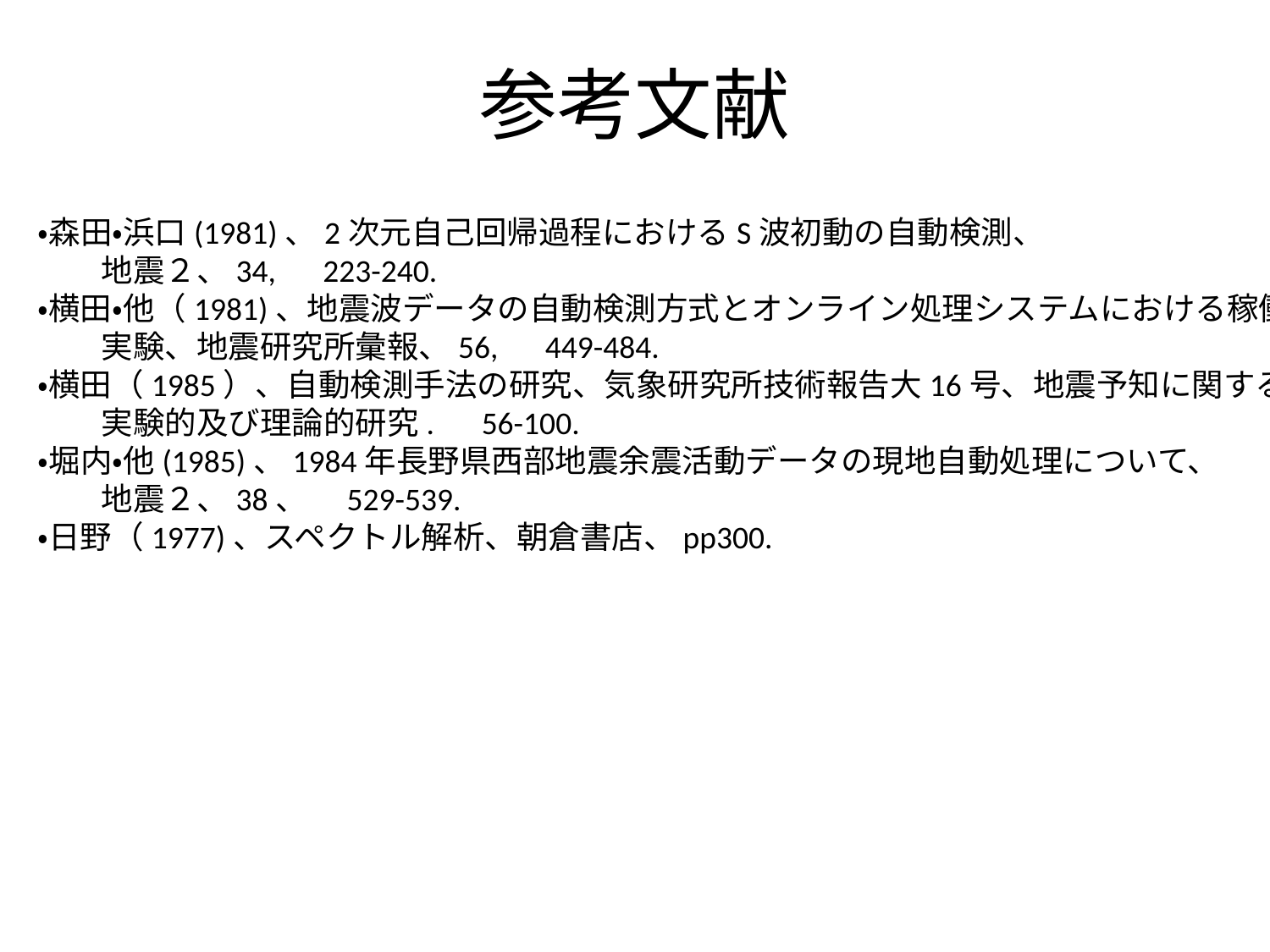

# 参考文献
・森田・浜口(1981)、2次元自己回帰過程におけるS波初動の自動検測、
　　地震２、34,　223-240.
・横田・他（1981)、地震波データの自動検測方式とオンライン処理システムにおける稼働
　　実験、地震研究所彙報、56,　449-484.
・横田（1985）、自動検測手法の研究、気象研究所技術報告大16号、地震予知に関する
　　実験的及び理論的研究.　56-100.
・堀内・他(1985)、1984年長野県西部地震余震活動データの現地自動処理について、
　　地震２、38、　529-539.
・日野（1977)、スペクトル解析、朝倉書店、pp300.